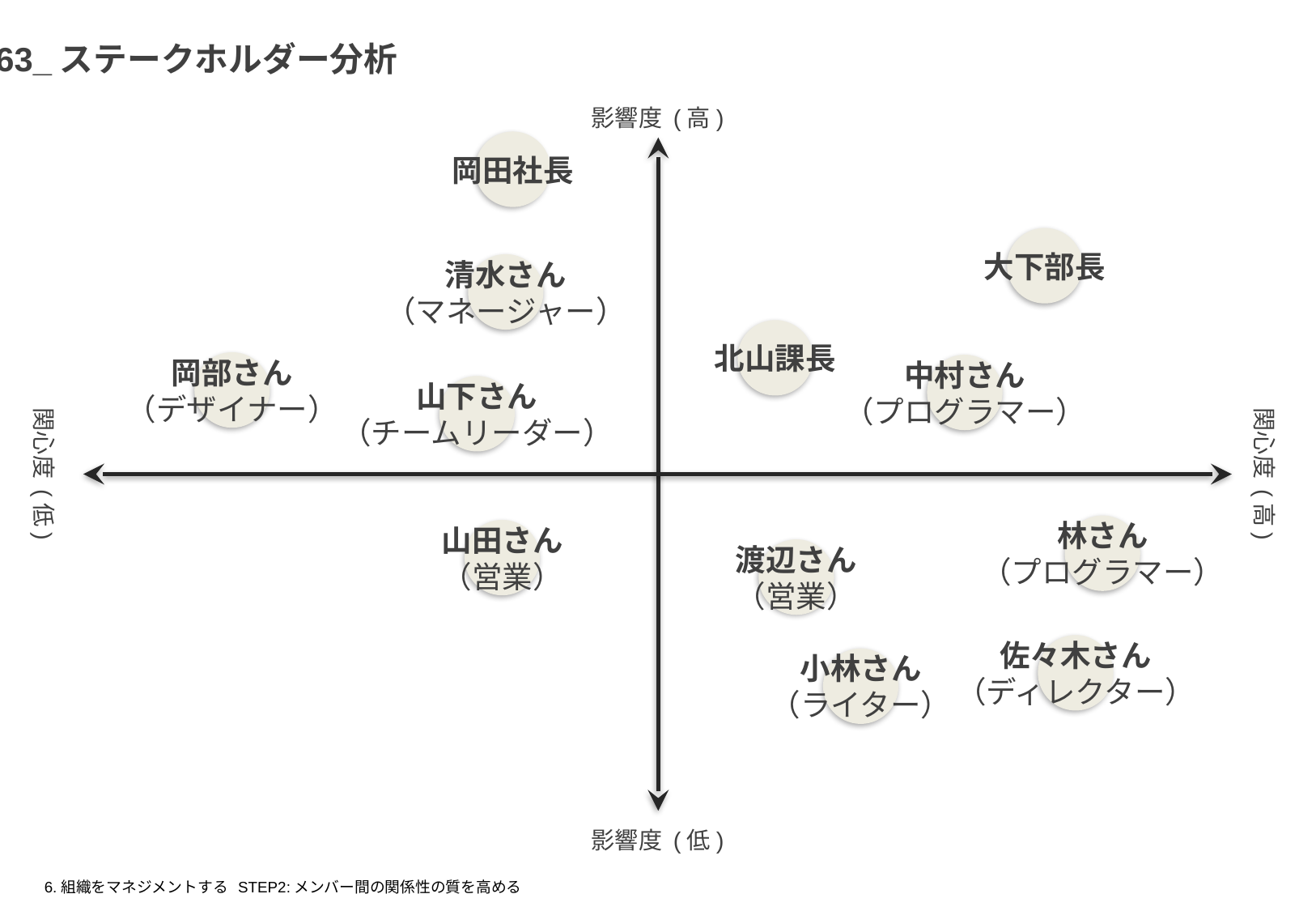

63_ステークホルダー分析
影響度 (高)

岡田社長

大下部長
清水さん
（マネージャー）

北山課長
関心度 (低)
関心度 (高)
岡部さん
（デザイナー）
中村さん
（プログラマー）

山下さん
（チームリーダー）

林さん
（プログラマー）
山田さん
（営業）

渡辺さん
（営業）

佐々木さん
（ディレクター）

小林さん
（ライター）

影響度 (低)
6.組織をマネジメントする
STEP2:メンバー間の関係性の質を高める